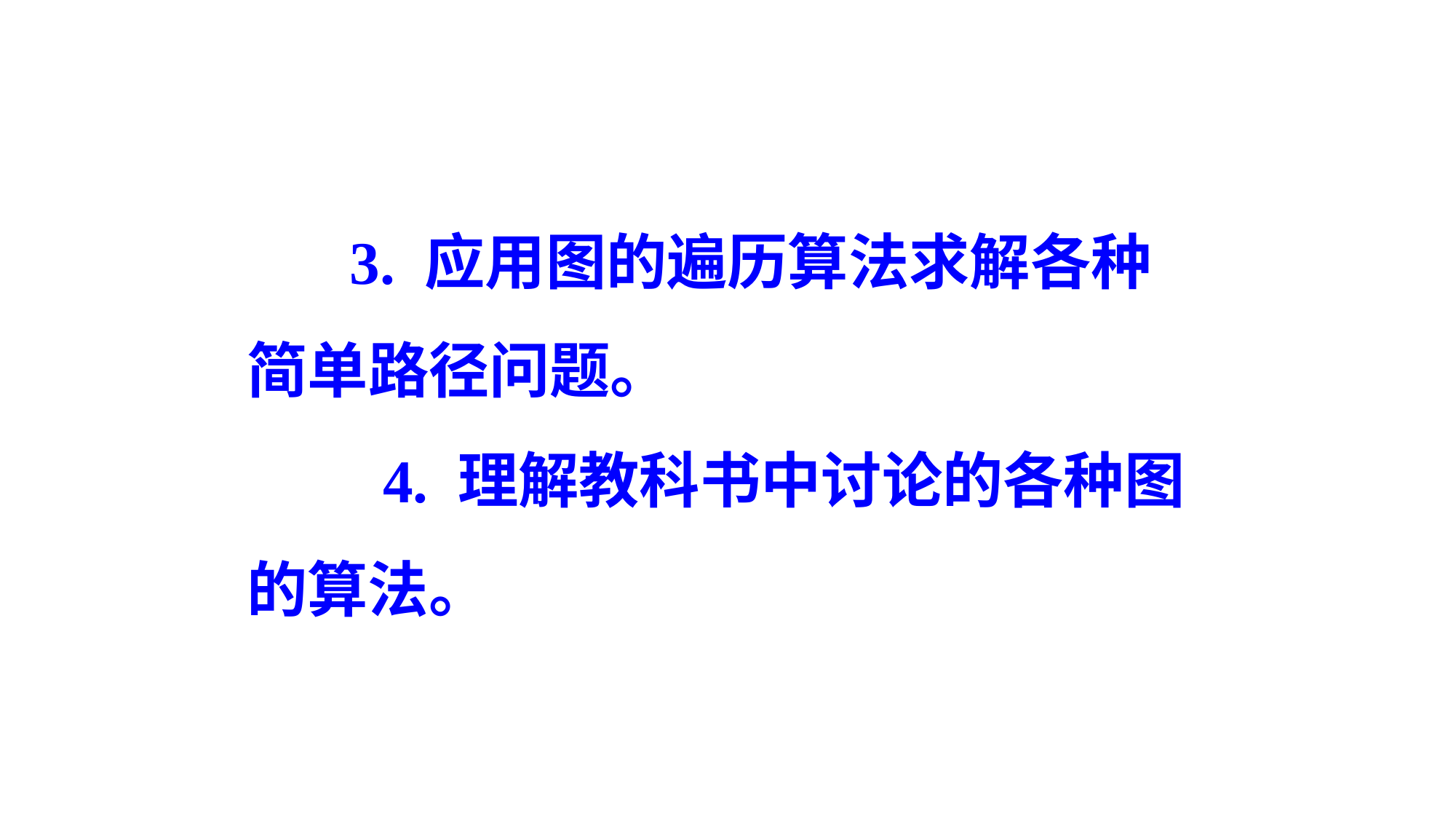

3. 应用图的遍历算法求解各种简单路径问题。
　　4. 理解教科书中讨论的各种图的算法。